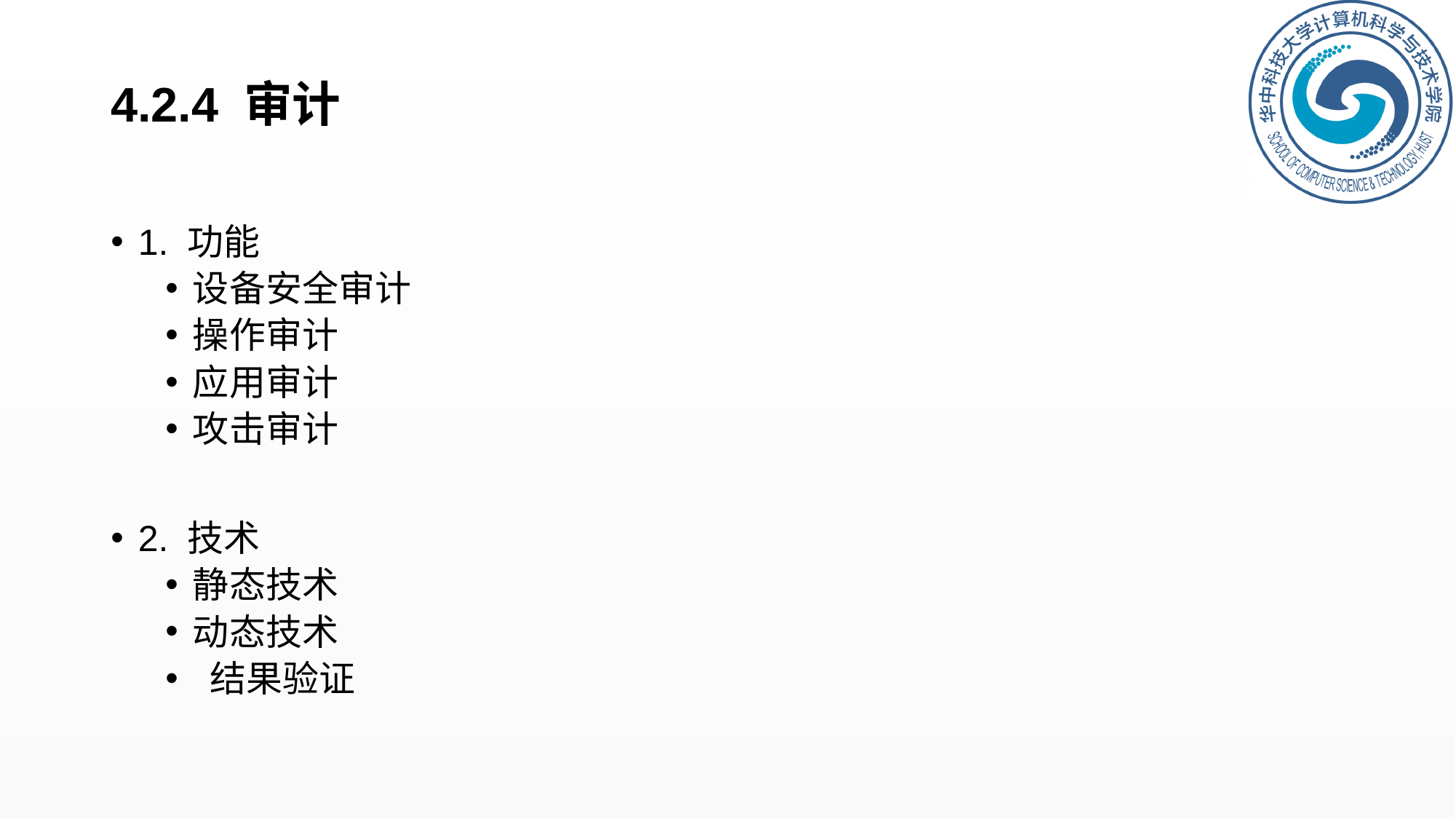

# 4.2.4 审计
1. 功能
设备安全审计
操作审计
应用审计
攻击审计

2. 技术
静态技术
动态技术
 结果验证